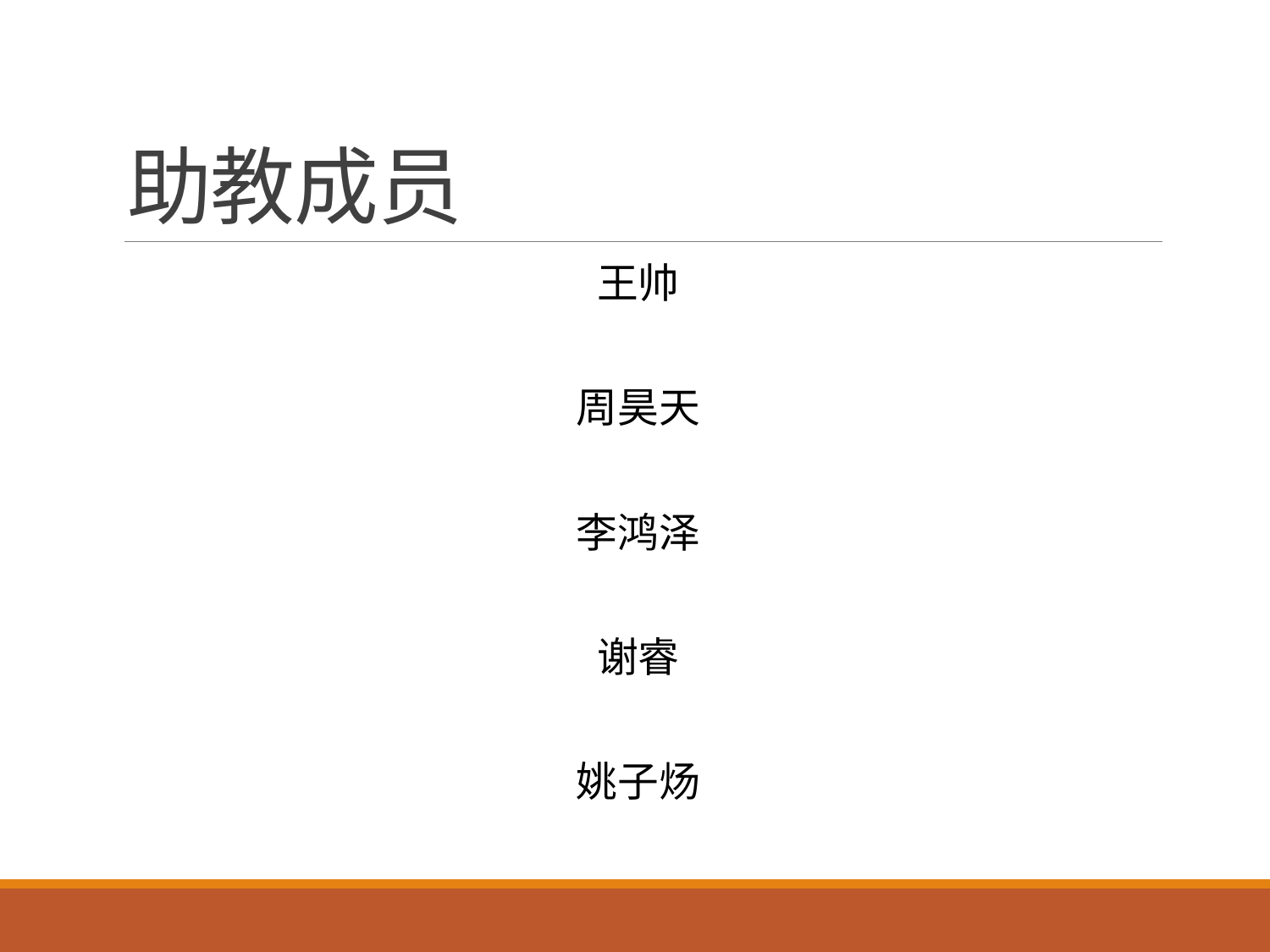

# 助教成员
王帅

周昊天

李鸿泽

谢睿

姚子炀